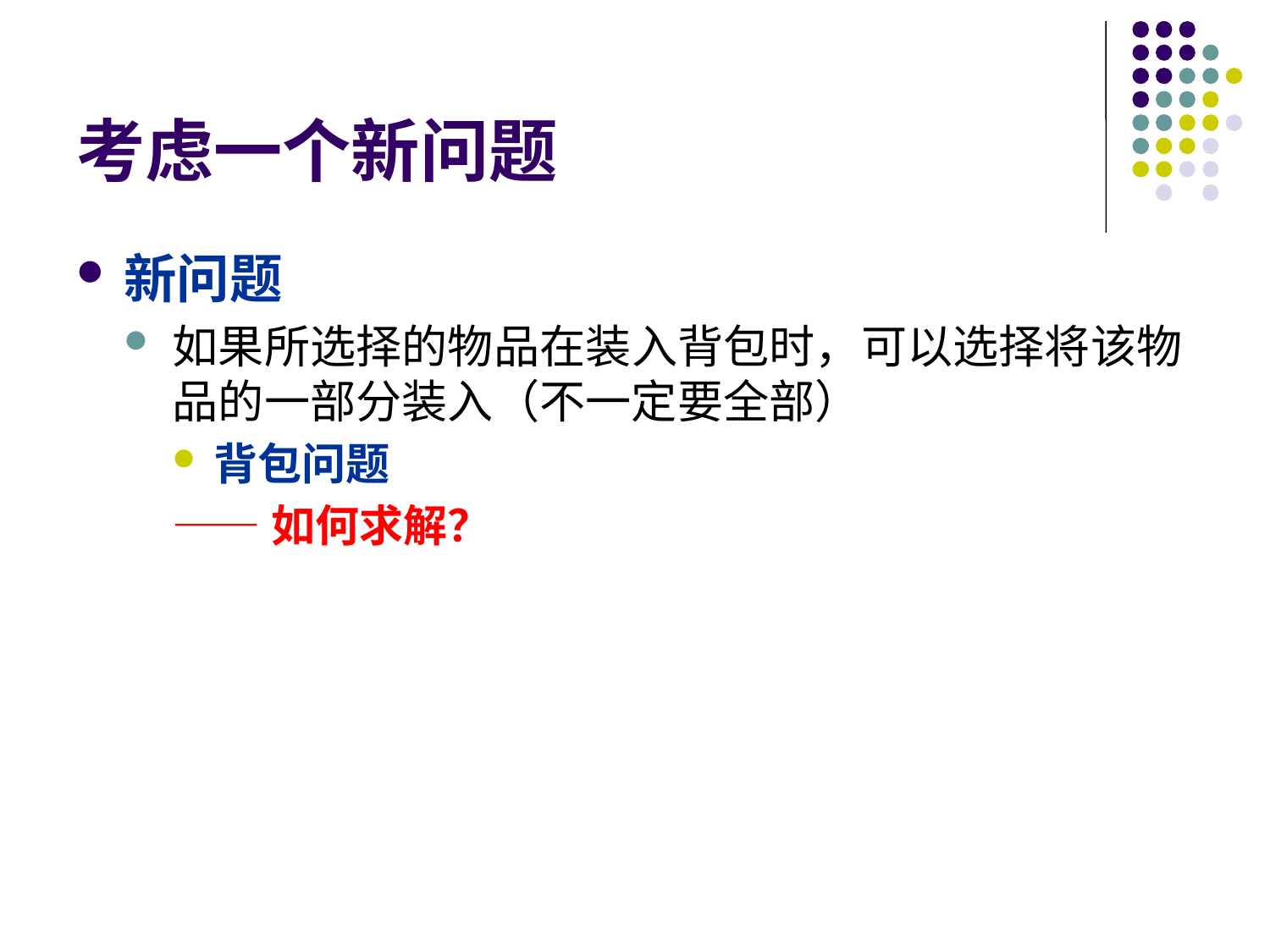

# 考虑一个新问题
新问题
如果所选择的物品在装入背包时，可以选择将该物品的一部分装入（不一定要全部）
背包问题
——如何求解？